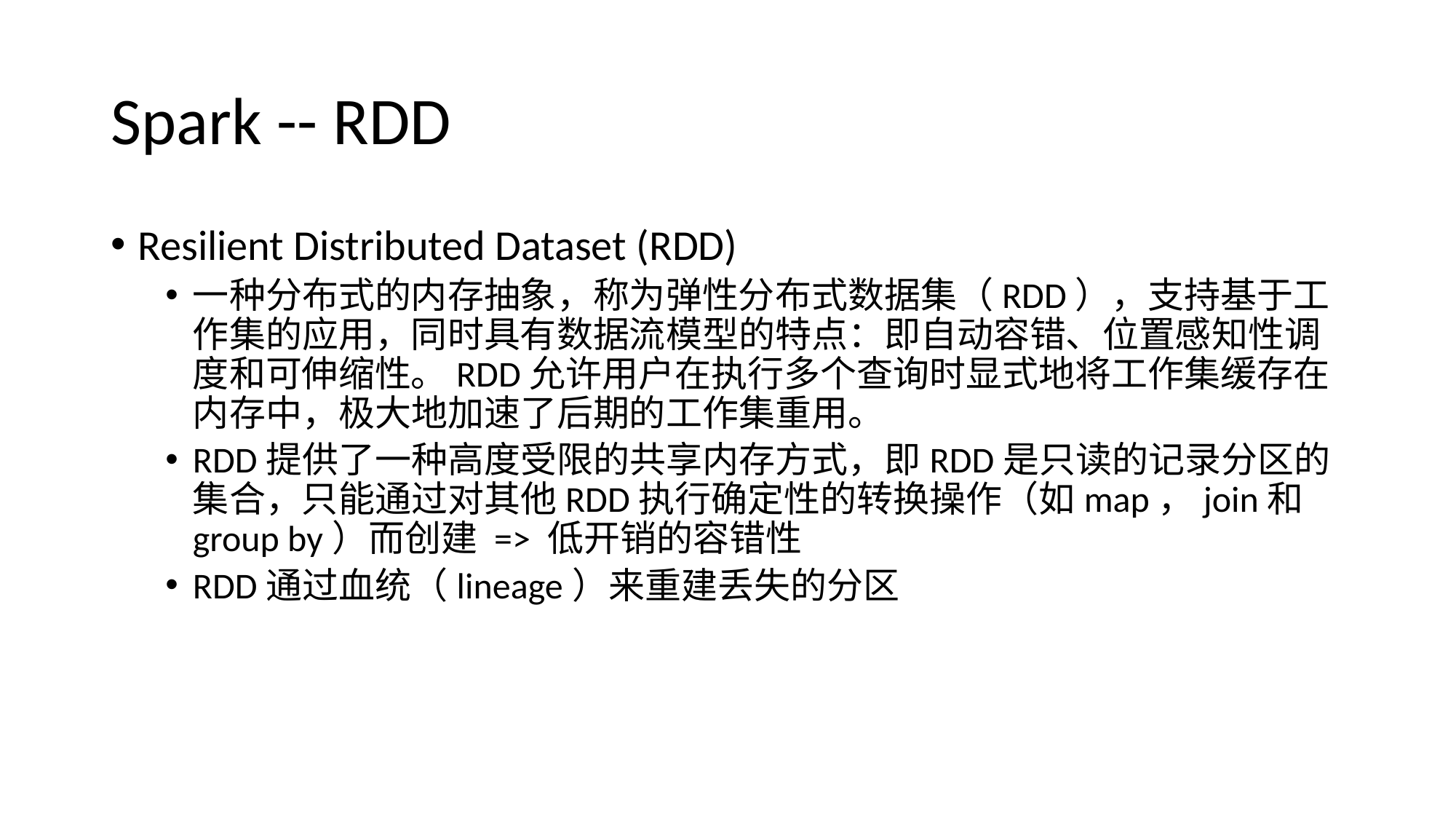

# Spark -- RDD
Resilient Distributed Dataset (RDD)
一种分布式的内存抽象，称为弹性分布式数据集（RDD），支持基于工作集的应用，同时具有数据流模型的特点：即自动容错、位置感知性调度和可伸缩性。RDD允许用户在执行多个查询时显式地将工作集缓存在内存中，极大地加速了后期的工作集重用。
RDD提供了一种高度受限的共享内存方式，即RDD是只读的记录分区的集合，只能通过对其他RDD执行确定性的转换操作（如map，join和group by）而创建 => 低开销的容错性
RDD通过血统（lineage）来重建丢失的分区